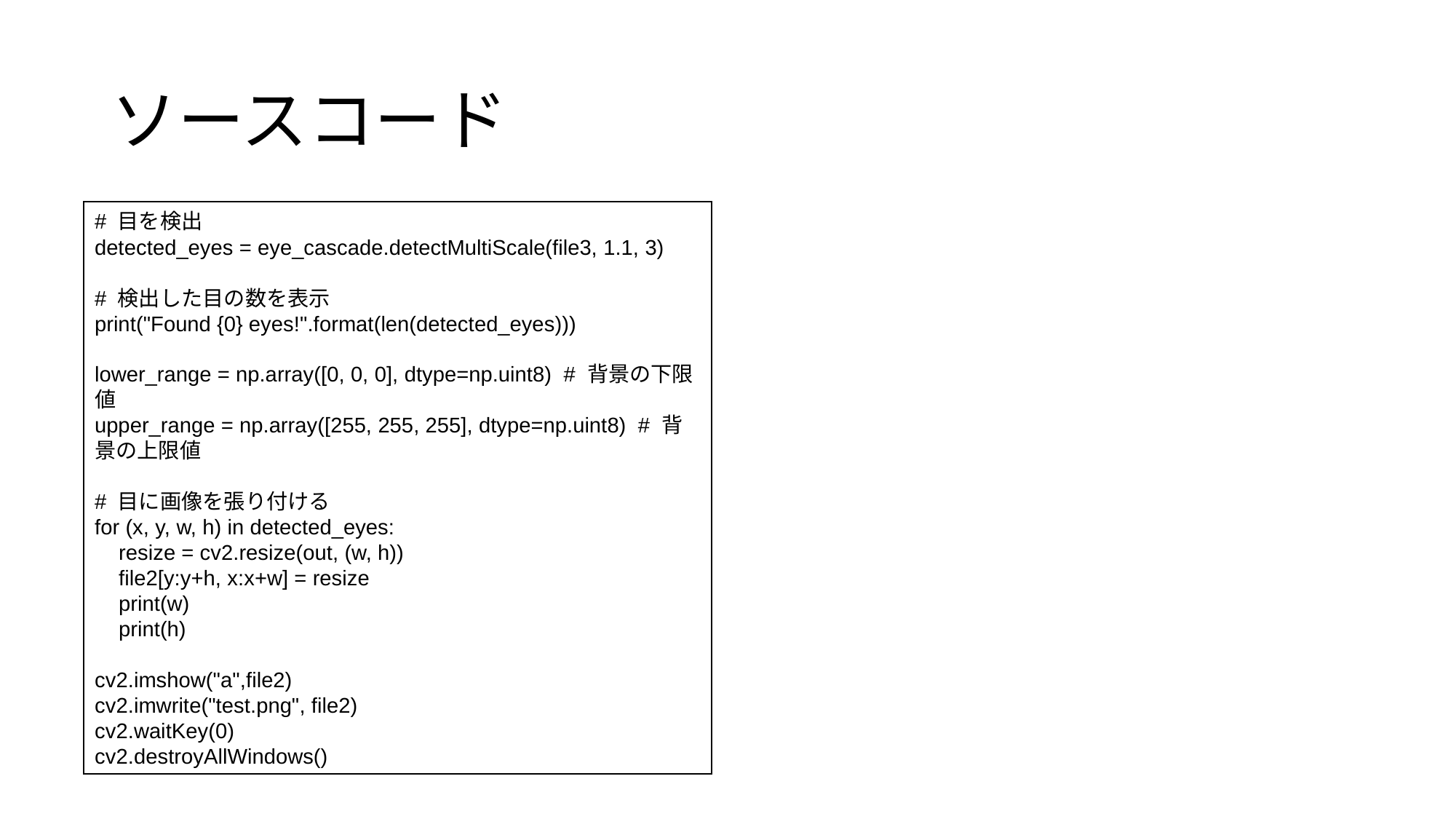

# ソースコード
# 目を検出
detected_eyes = eye_cascade.detectMultiScale(file3, 1.1, 3)

# 検出した目の数を表示
print("Found {0} eyes!".format(len(detected_eyes)))

lower_range = np.array([0, 0, 0], dtype=np.uint8)  # 背景の下限値
upper_range = np.array([255, 255, 255], dtype=np.uint8)  # 背景の上限値

# 目に画像を張り付ける
for (x, y, w, h) in detected_eyes:
    resize = cv2.resize(out, (w, h))
    file2[y:y+h, x:x+w] = resize
    print(w)
    print(h)

cv2.imshow("a",file2)
cv2.imwrite("test.png", file2)
cv2.waitKey(0)
cv2.destroyAllWindows()